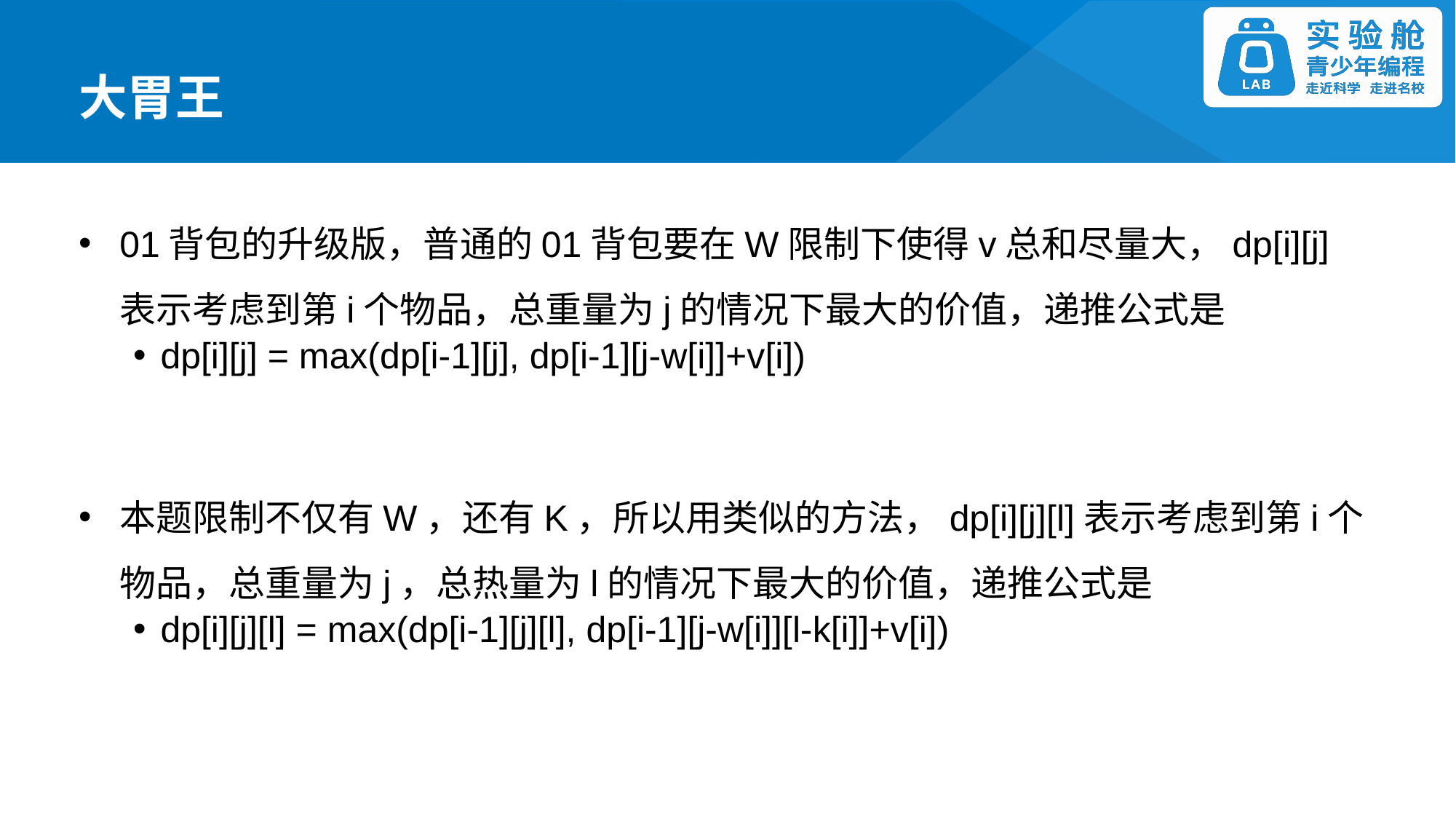

大胃王
01背包的升级版，普通的01背包要在W限制下使得v总和尽量大，dp[i][j]表示考虑到第i个物品，总重量为j的情况下最大的价值，递推公式是
dp[i][j] = max(dp[i-1][j], dp[i-1][j-w[i]]+v[i])

本题限制不仅有W，还有K，所以用类似的方法，dp[i][j][l]表示考虑到第i个物品，总重量为j，总热量为l的情况下最大的价值，递推公式是
dp[i][j][l] = max(dp[i-1][j][l], dp[i-1][j-w[i]][l-k[i]]+v[i])